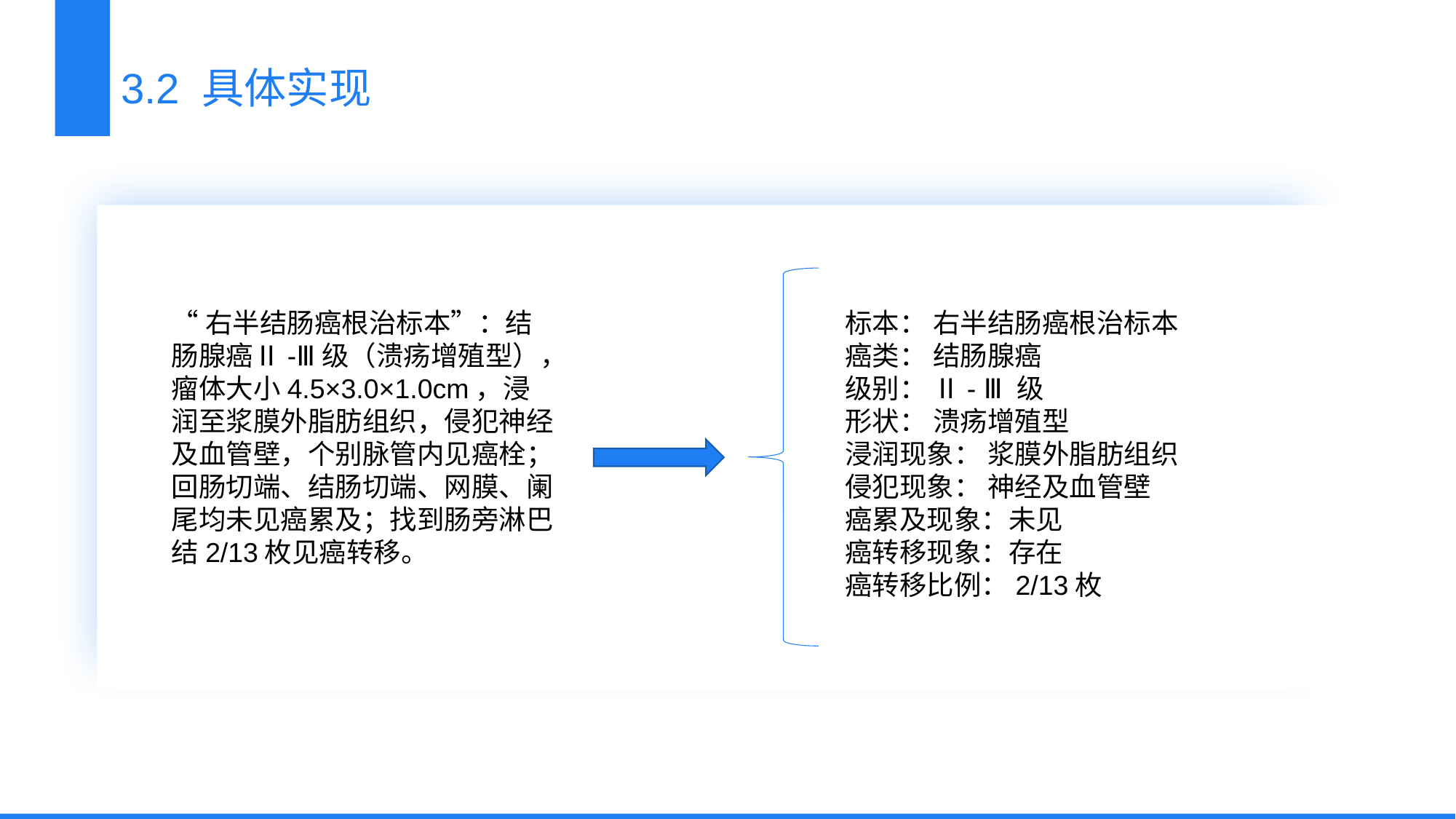

3.2 具体实现

“右半结肠癌根治标本”：结肠腺癌Ⅱ-Ⅲ级（溃疡增殖型），瘤体大小4.5×3.0×1.0cm，浸润至浆膜外脂肪组织，侵犯神经及血管壁，个别脉管内见癌栓；回肠切端、结肠切端、网膜、阑尾均未见癌累及；找到肠旁淋巴结2/13枚见癌转移。
标本： 右半结肠癌根治标本
癌类： 结肠腺癌
级别： Ⅱ- Ⅲ 级
形状： 溃疡增殖型
浸润现象： 浆膜外脂肪组织
侵犯现象： 神经及血管壁
癌累及现象：未见
癌转移现象：存在
癌转移比例：2/13枚